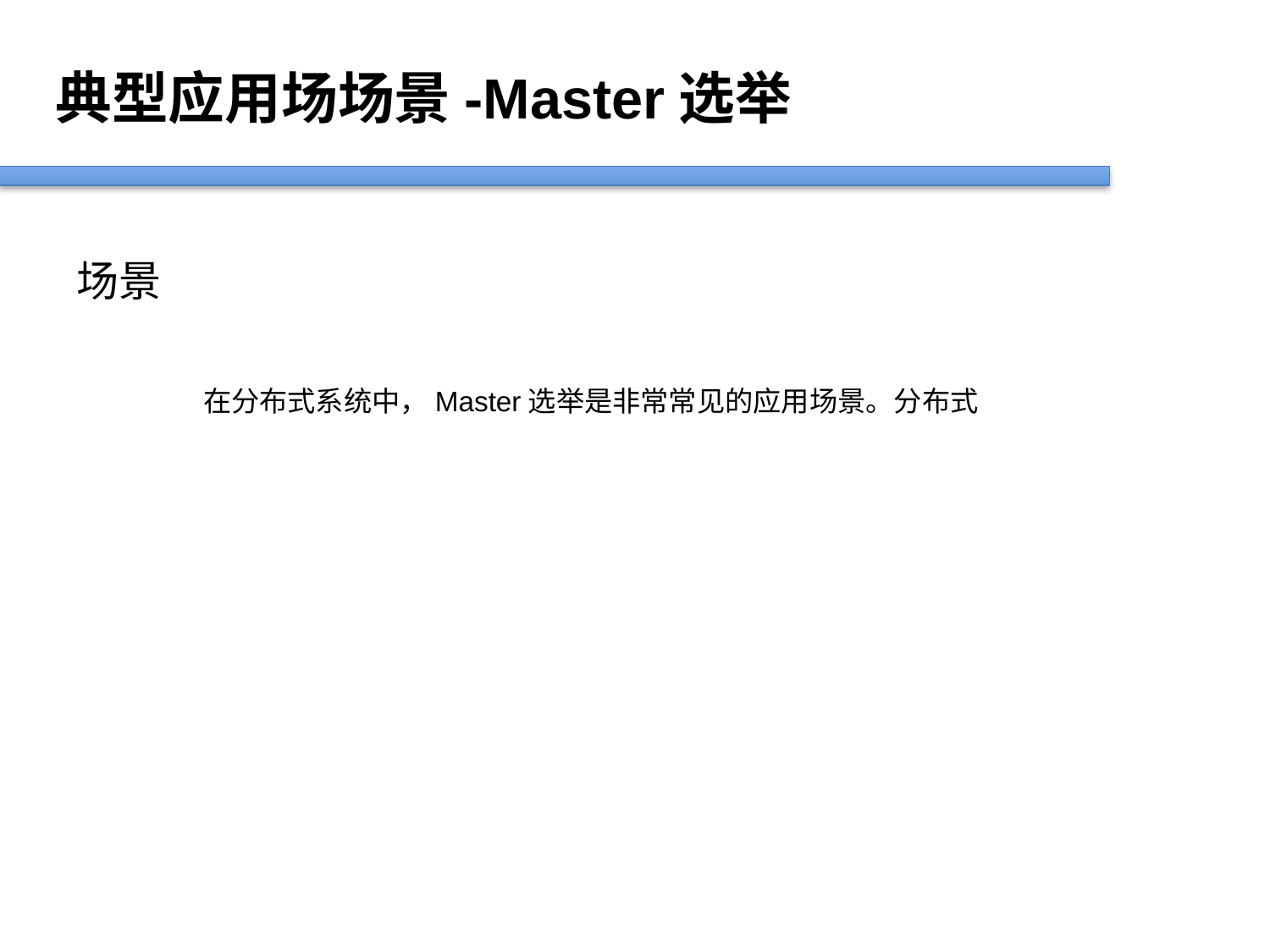

典型应用场场景-Master选举
场景

	在分布式系统中，Master选举是非常常见的应用场景。分布式